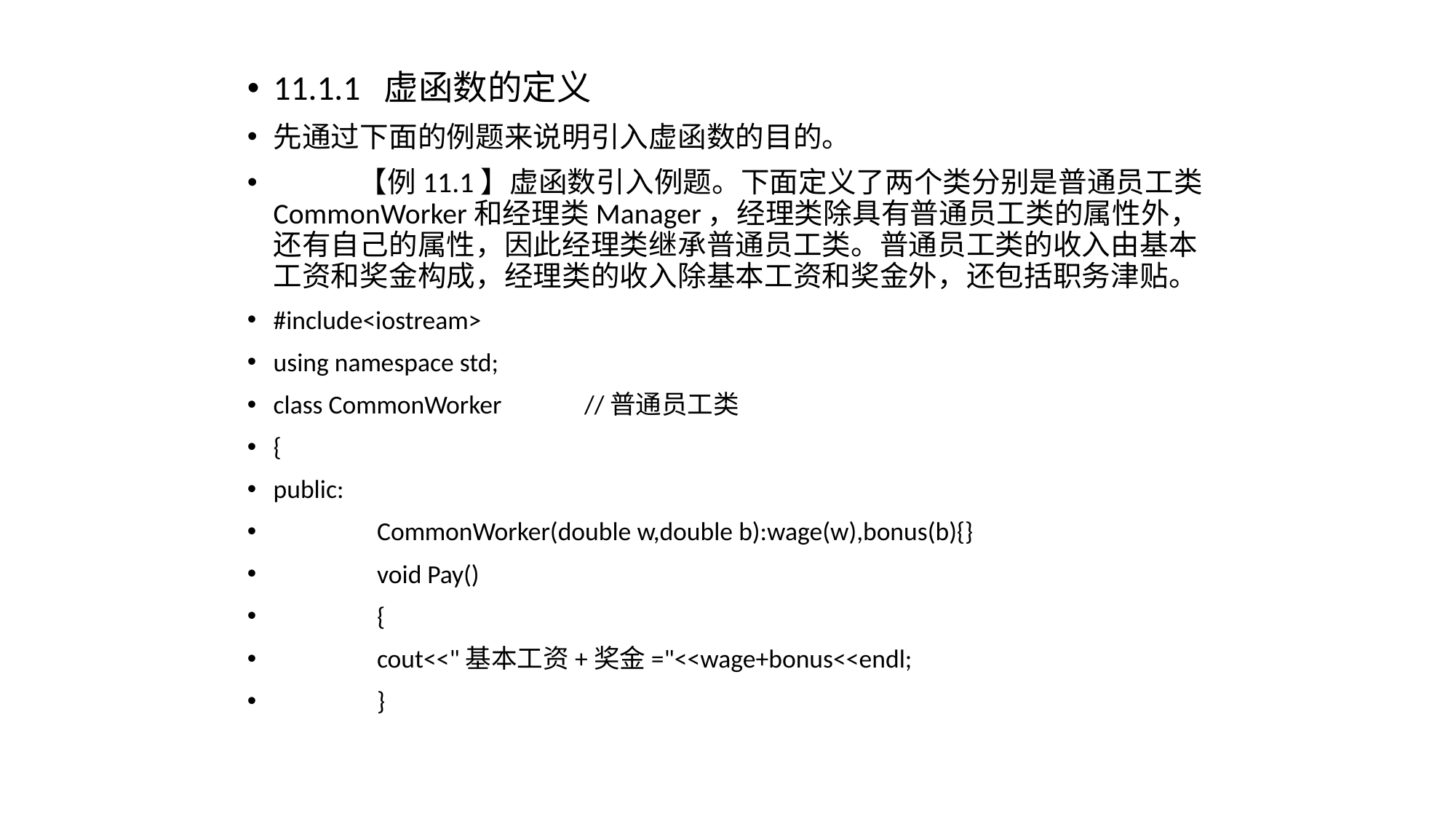

11.1.1  虚函数的定义
先通过下面的例题来说明引入虚函数的目的。
            【例11.1】虚函数引入例题。下面定义了两个类分别是普通员工类CommonWorker和经理类Manager，经理类除具有普通员工类的属性外，还有自己的属性，因此经理类继承普通员工类。普通员工类的收入由基本工资和奖金构成，经理类的收入除基本工资和奖金外，还包括职务津贴。
#include<iostream>
using namespace std;
class CommonWorker       			//普通员工类
{
public:
	CommonWorker(double w,double b):wage(w),bonus(b){}
	void Pay()
	{
		cout<<"基本工资+奖金="<<wage+bonus<<endl;
	}